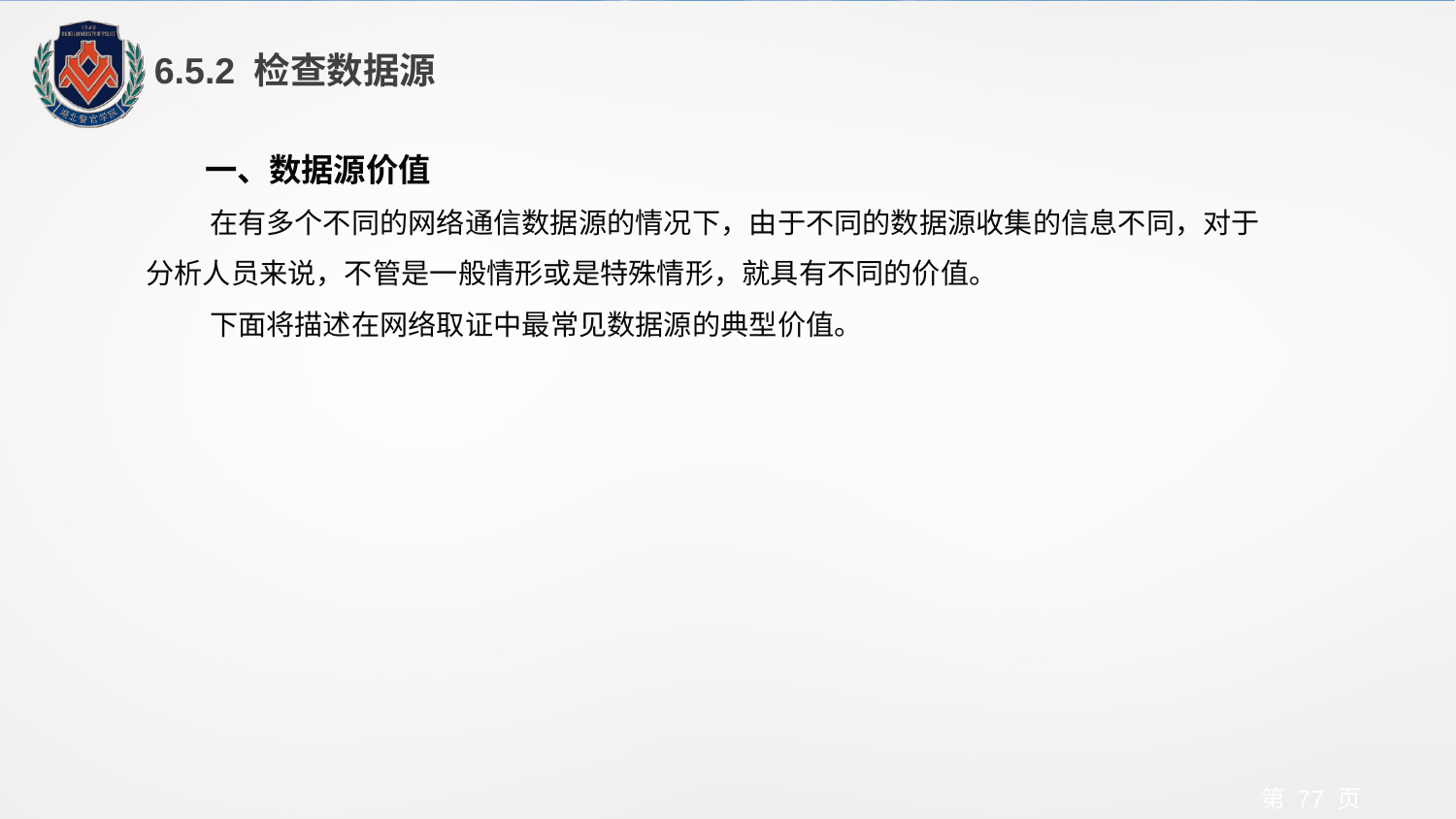

6.5.2 检查数据源
       一、数据源价值
         在有多个不同的网络通信数据源的情况下，由于不同的数据源收集的信息不同，对于分析人员来说，不管是一般情形或是特殊情形，就具有不同的价值。
         下面将描述在网络取证中最常见数据源的典型价值。